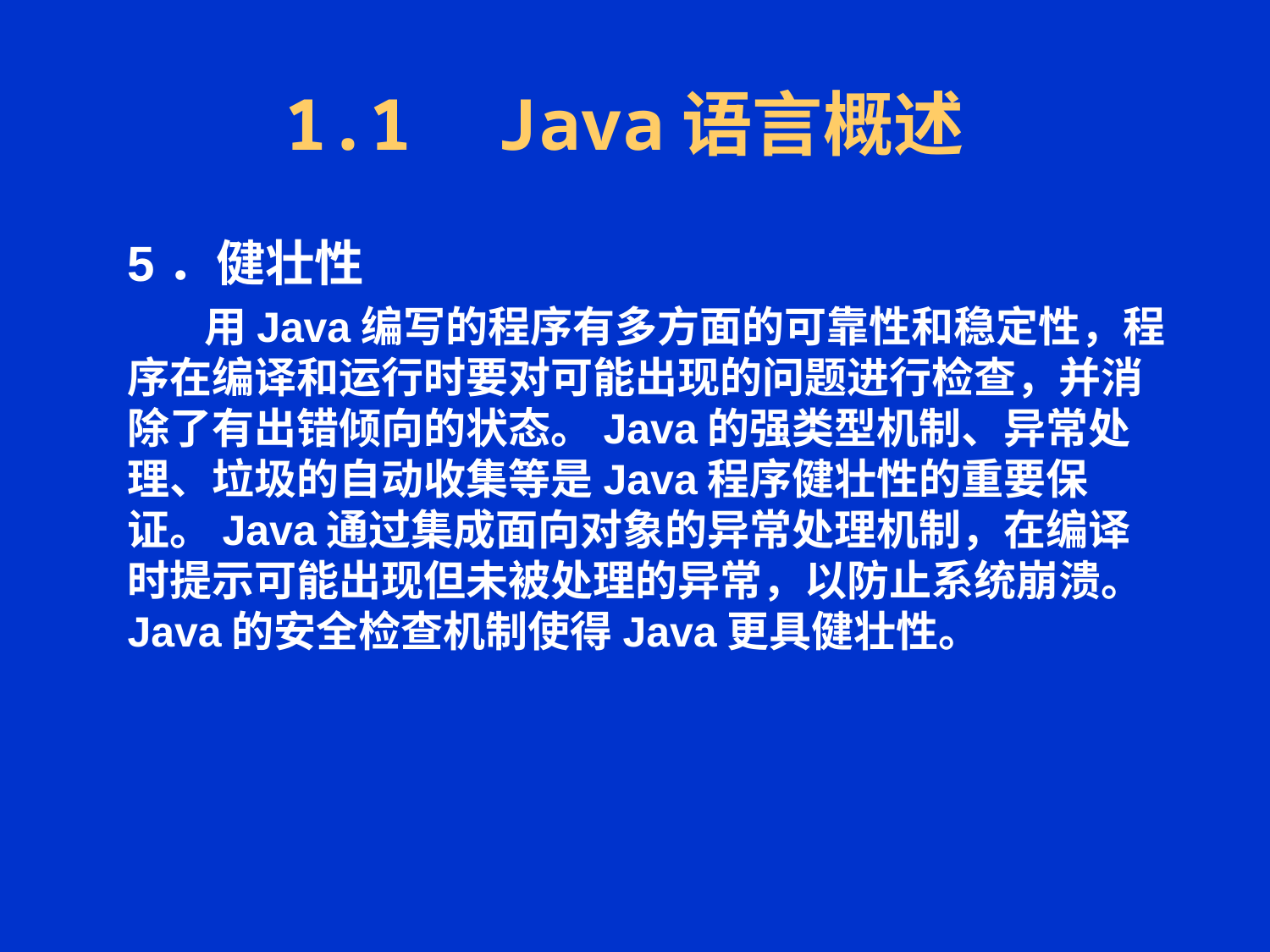

# 1.1  Java语言概述
5．健壮性
       用Java编写的程序有多方面的可靠性和稳定性，程序在编译和运行时要对可能出现的问题进行检查，并消除了有出错倾向的状态。Java的强类型机制、异常处理、垃圾的自动收集等是Java程序健壮性的重要保证。Java通过集成面向对象的异常处理机制，在编译时提示可能出现但未被处理的异常，以防止系统崩溃。Java的安全检查机制使得Java更具健壮性。